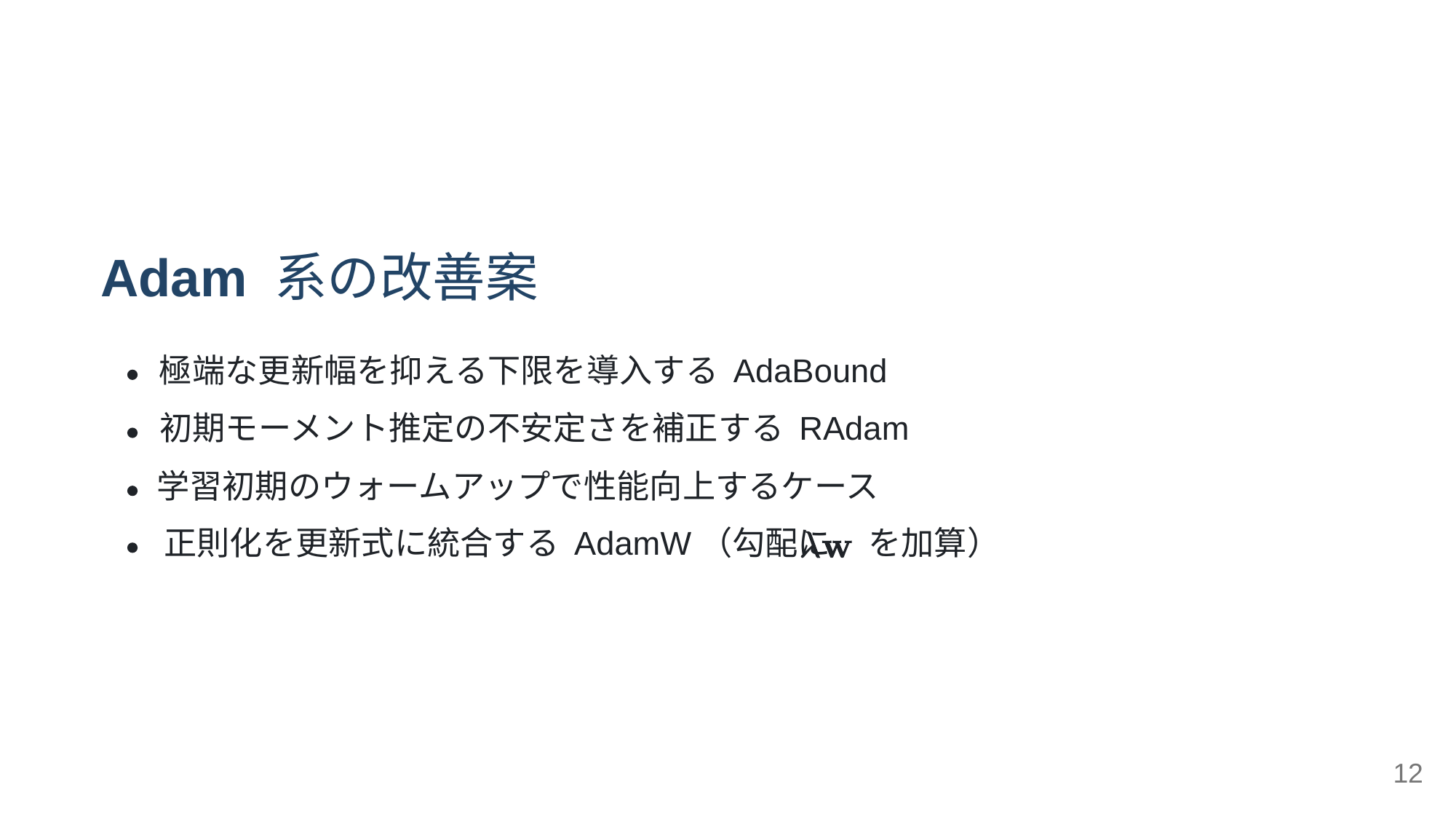

Adam 系の改善案
極端な更新幅を抑える下限を導⼊する AdaBound

初期モーメント推定の不安定さを補正する RAdam

学習初期のウォームアップで性能向上するケース

正則化を更新式に統合する AdamW（勾配に
 を加算）

12